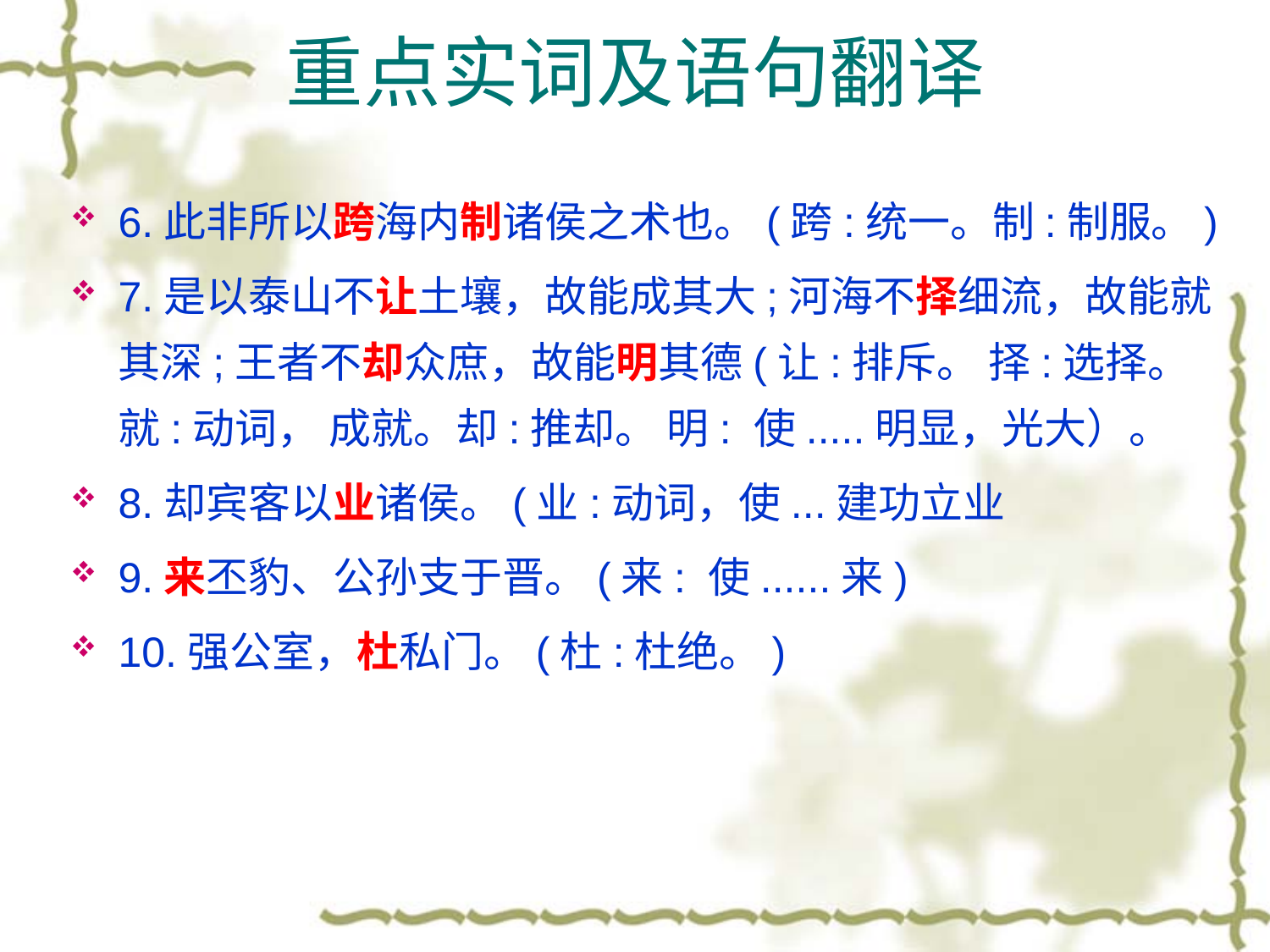

# 重点实词及语句翻译

6.此非所以跨海内制诸侯之术也。(跨:统一。制:制服。)
7.是以泰山不让土壤，故能成其大;河海不择细流，故能就其深;王者不却众庶，故能明其德(让:排斥。 择:选择。就:动词， 成就。却:推却。 明: 使.....明显，光大）。
8.却宾客以业诸侯。(业:动词，使...建功立业
9.来丕豹、公孙支于晋。(来: 使......来)
10.强公室，杜私门。(杜:杜绝。)